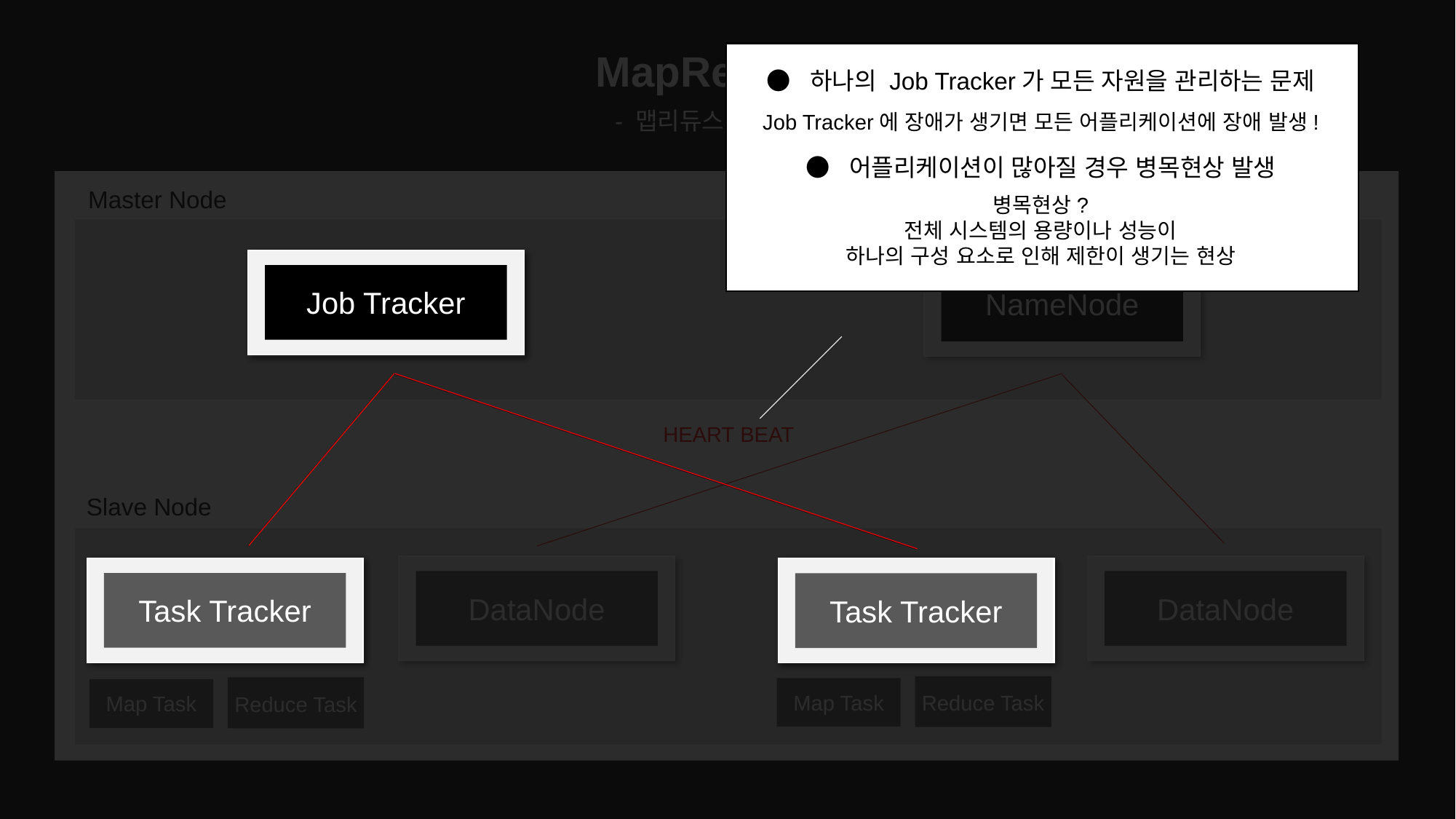

MapReduce?

●  하나의 Job Tracker가 모든 자원을 관리하는 문제
- 맵리듀스 작동 방식-
Job Tracker에 장애가 생기면 모든 어플리케이션에 장애 발생!
●  어플리케이션이 많아질 경우 병목현상 발생

Master Node
병목현상?
전체 시스템의 용량이나 성능이
하나의 구성 요소로 인해 제한이 생기는 현상

Job Tracker

Job Tracker

NameNode
HEART BEAT
Slave Node

DataNode

DataNode

Task Tracker

Task Tracker

Task Tracker

Task Tracker

Reduce Task

Reduce Task

Map Task

Map Task